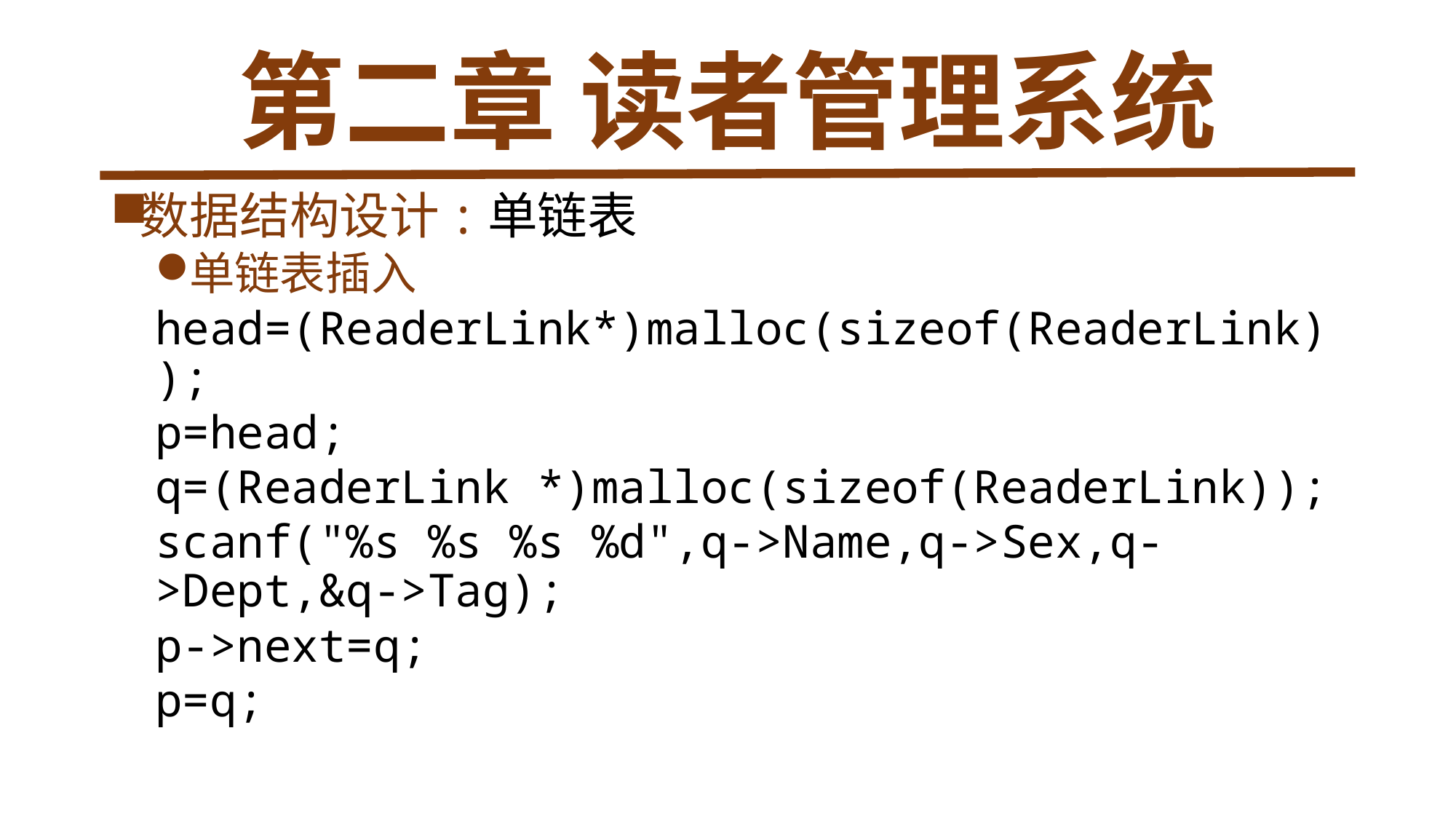

# 第二章 读者管理系统
数据结构设计:单链表
单链表插入
head=(ReaderLink*)malloc(sizeof(ReaderLink));
p=head;
q=(ReaderLink *)malloc(sizeof(ReaderLink));
scanf("%s %s %s %d",q->Name,q->Sex,q->Dept,&q->Tag);
p->next=q;
p=q;